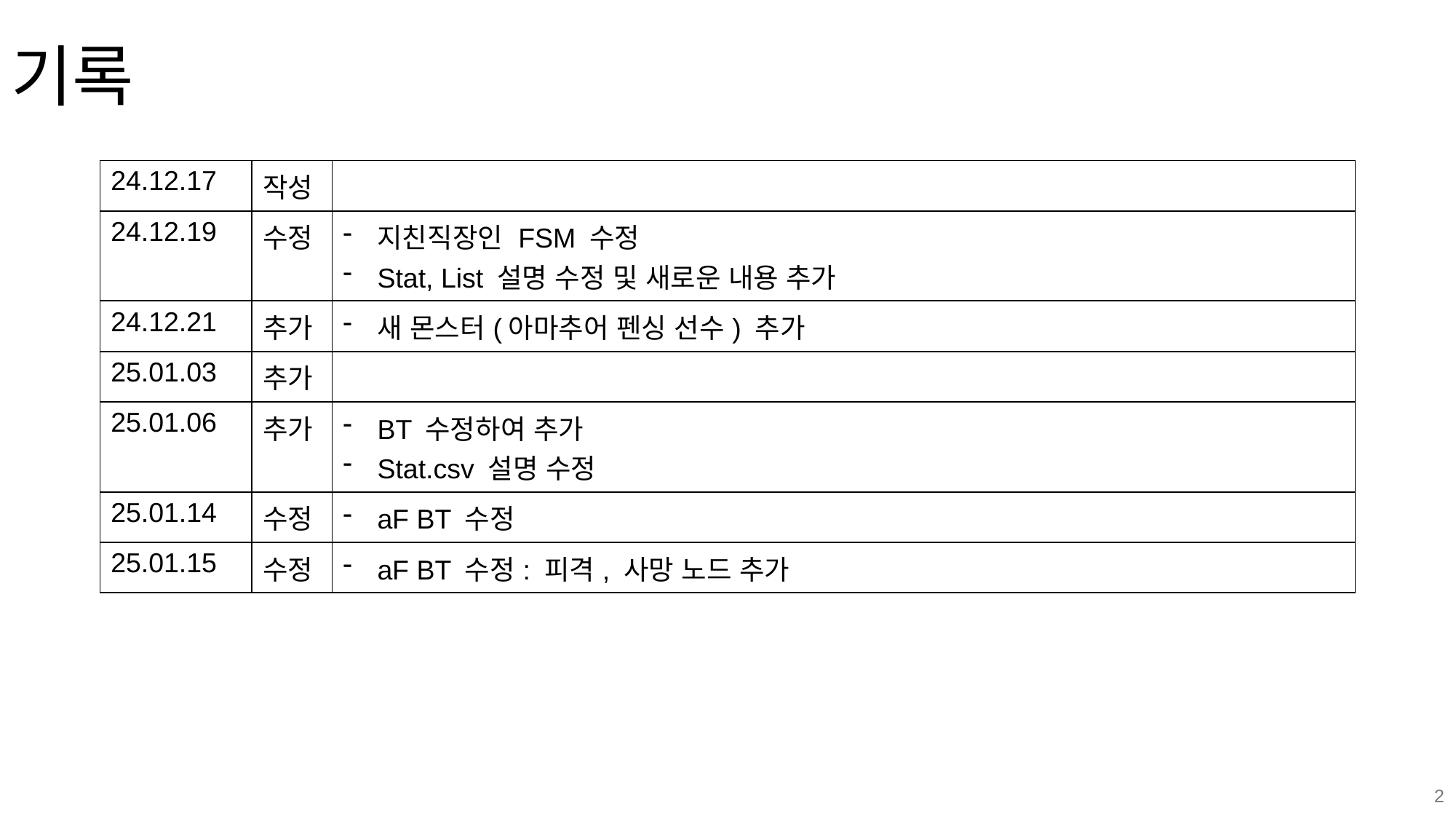

# 기록
| 24.12.17 | 작성 |  |
| --- | --- | --- |
| 24.12.19 | 수정 | 지친직장인 FSM 수정 Stat, List 설명 수정 및 새로운 내용 추가 |
| 24.12.21 | 추가 | 새 몬스터(아마추어 펜싱 선수) 추가 |
| 25.01.03 | 추가 |  |
| 25.01.06 | 추가 | BT 수정하여 추가 Stat.csv 설명 수정 |
| 25.01.14 | 수정 | aF BT 수정 |
| 25.01.15 | 수정 | aF BT 수정: 피격, 사망 노드 추가 |
2